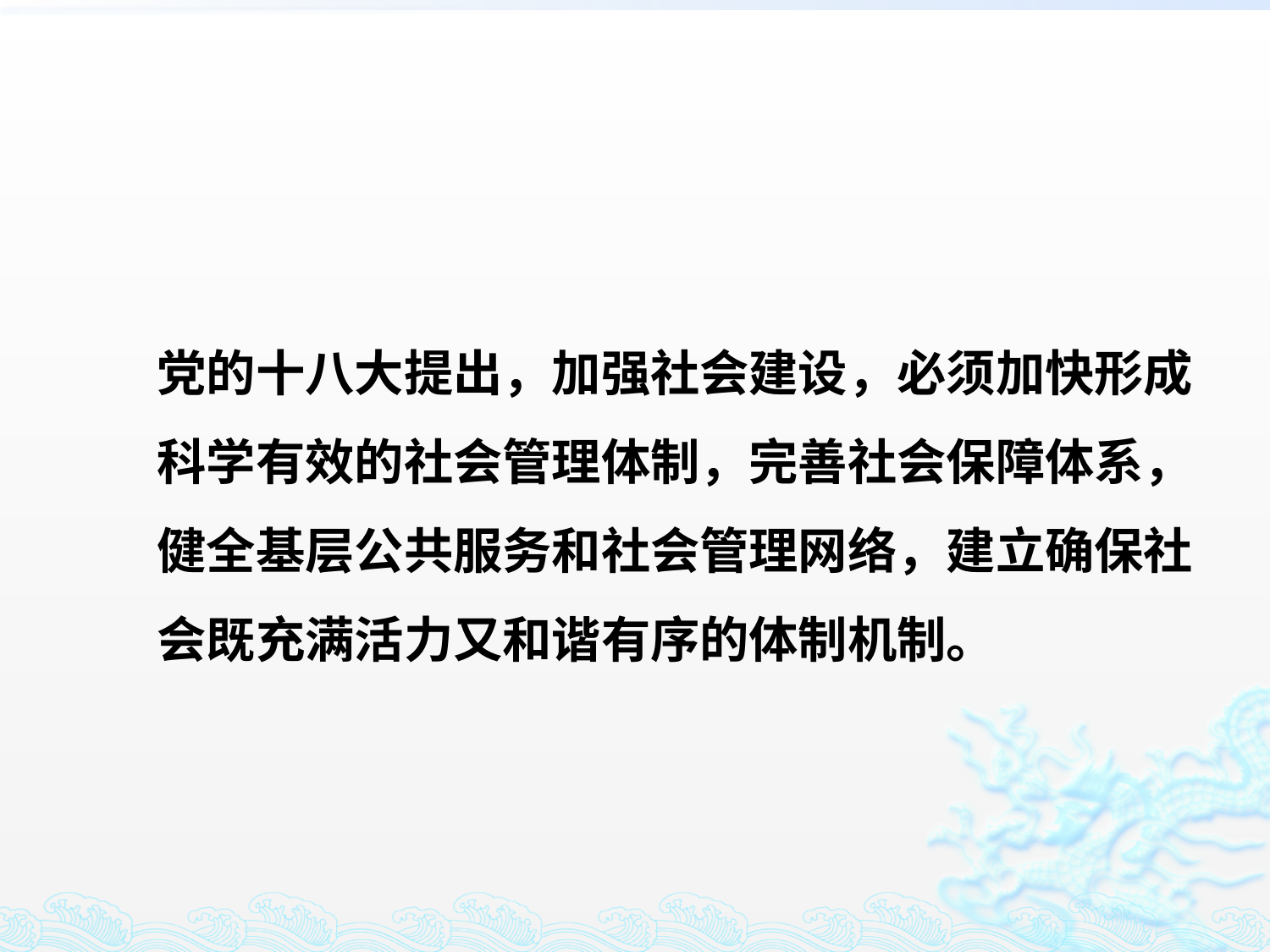

党的十八大提出，加强社会建设，必须加快形成科学有效的社会管理体制，完善社会保障体系，健全基层公共服务和社会管理网络，建立确保社会既充满活力又和谐有序的体制机制。